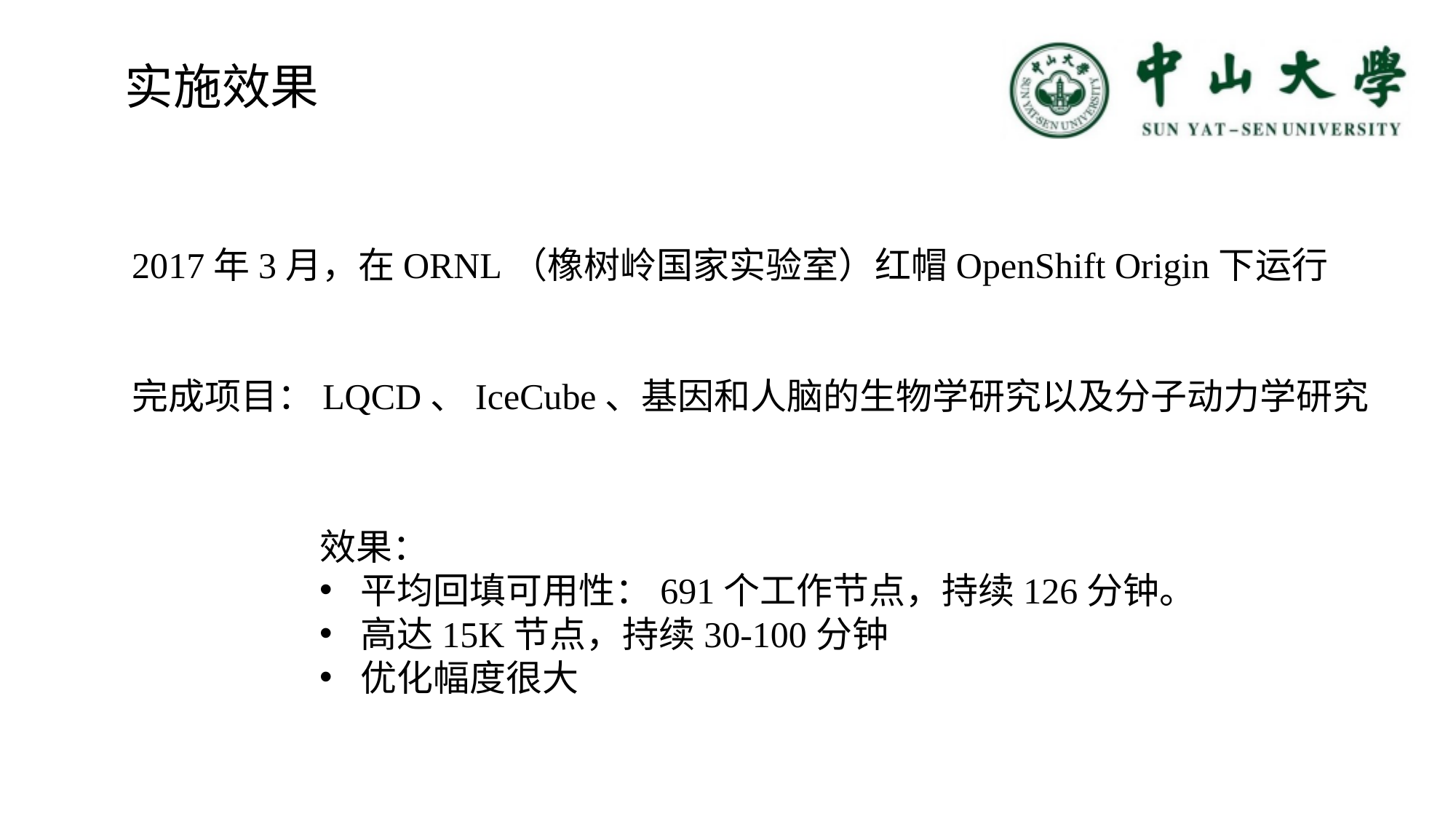

实施效果
2017年3月，在ORNL（橡树岭国家实验室）红帽OpenShift Origin下运行

完成项目：LQCD、IceCube、基因和人脑的生物学研究以及分子动力学研究
效果：
平均回填可用性：691个工作节点，持续126分钟。
高达15K节点，持续30-100分钟
优化幅度很大